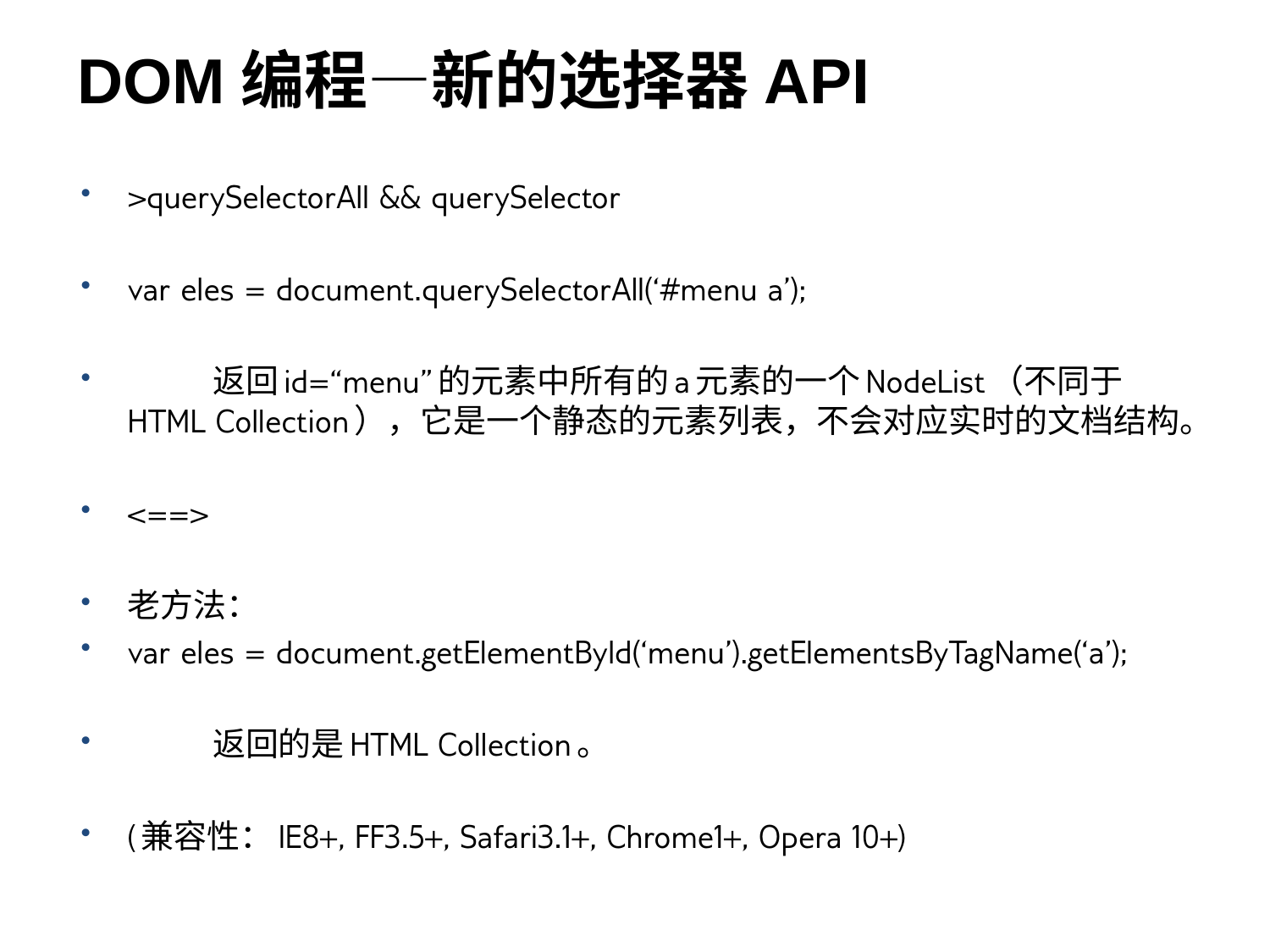

# DOM编程—新的选择器API
>querySelectorAll && querySelector

var eles = document.querySelectorAll(‘#menu a’);

	返回id=“menu”的元素中所有的a元素的一个NodeList（不同于HTML Collection），它是一个静态的元素列表，不会对应实时的文档结构。

<==>

老方法：
var eles = document.getElementById(‘menu’).getElementsByTagName(‘a’);

	返回的是HTML Collection。

(兼容性：IE8+, FF3.5+, Safari3.1+, Chrome1+, Opera 10+)
42